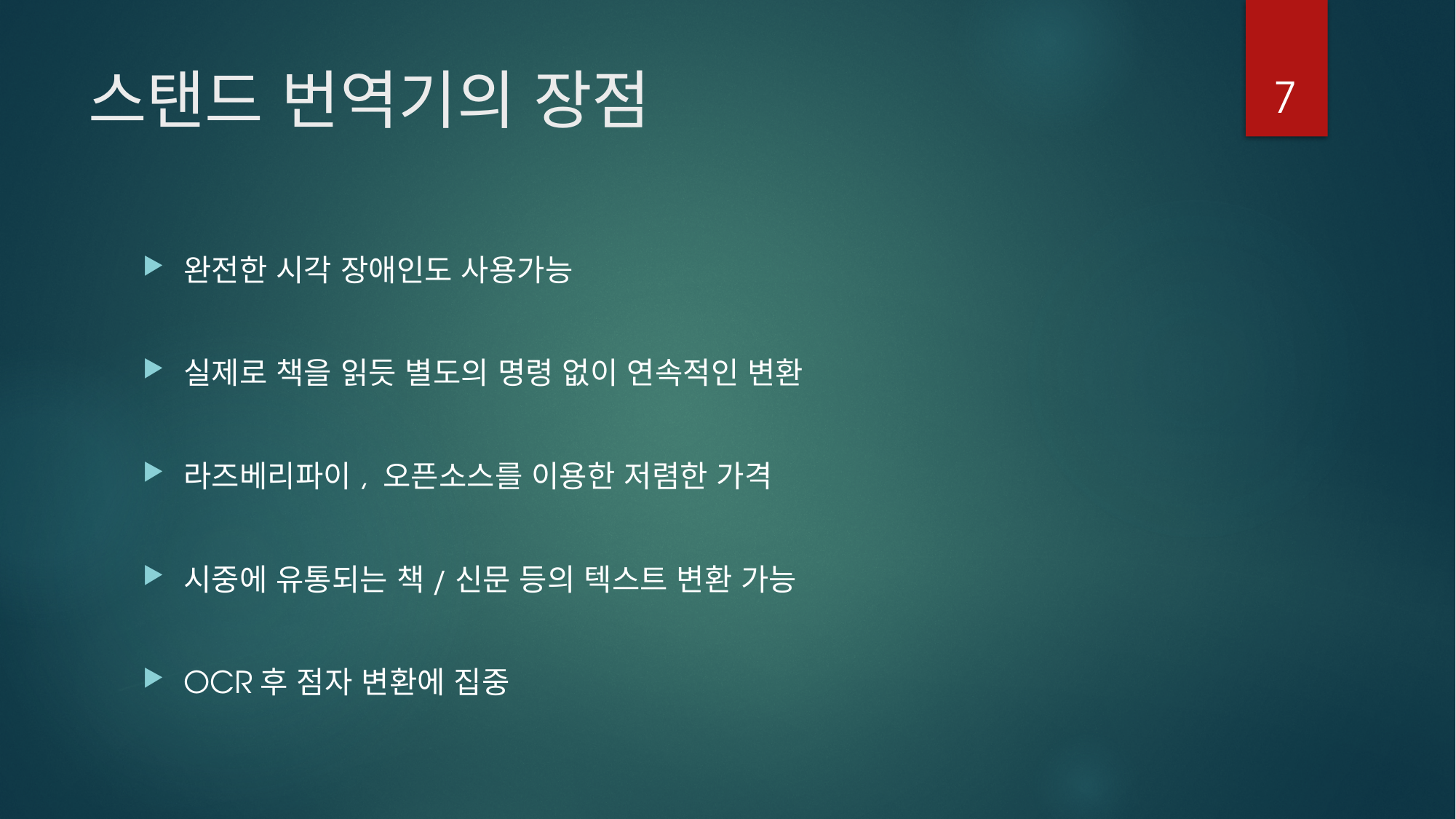

7
# 스탠드 번역기의 장점
완전한 시각 장애인도 사용가능

실제로 책을 읽듯 별도의 명령 없이 연속적인 변환

라즈베리파이, 오픈소스를 이용한 저렴한 가격

시중에 유통되는 책/신문 등의 텍스트 변환 가능

OCR후 점자 변환에 집중